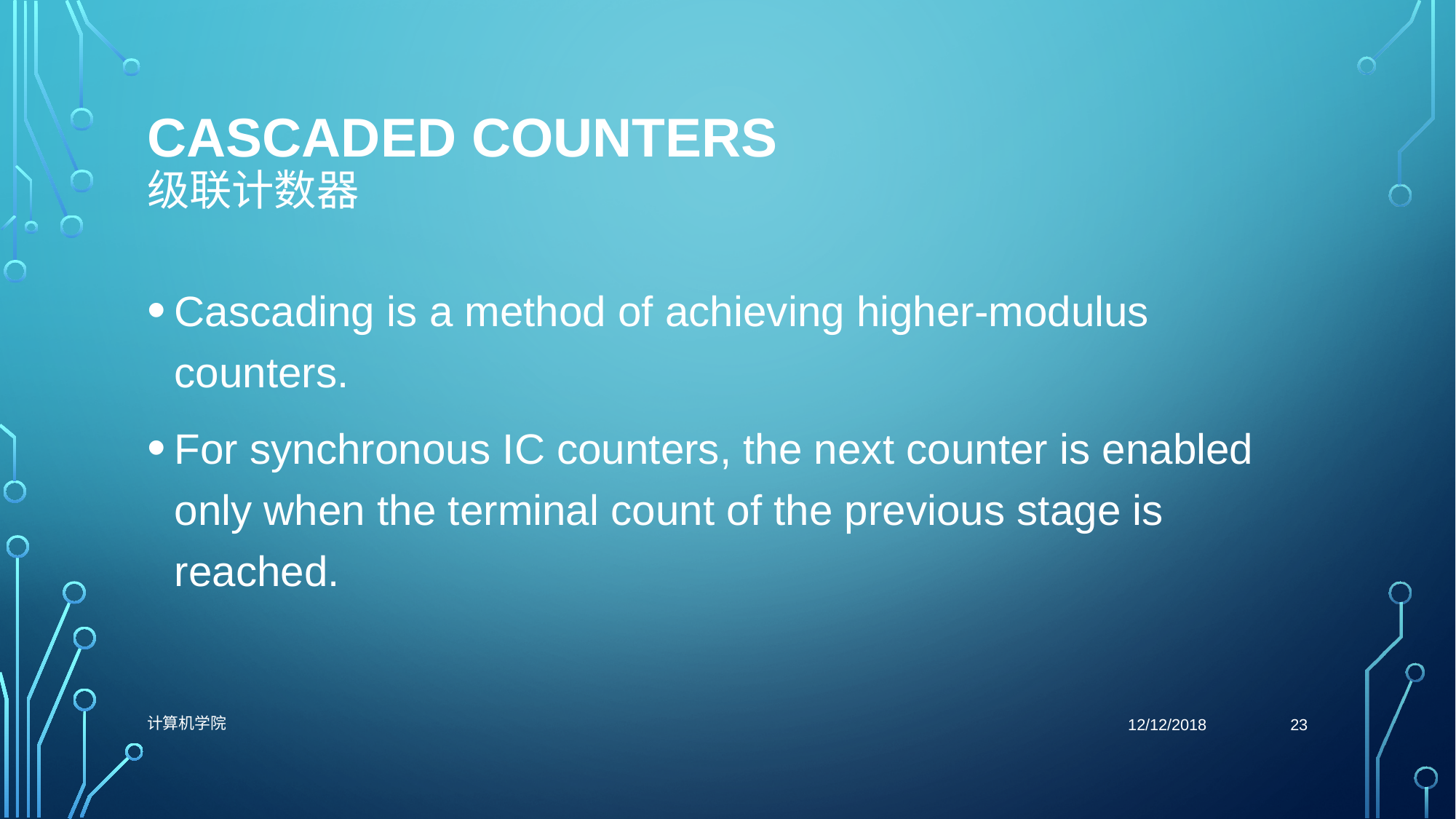

# Cascaded counters 级联计数器
Cascading is a method of achieving higher-modulus counters.
For synchronous IC counters, the next counter is enabled only when the terminal count of the previous stage is reached.
23
计算机学院
12/12/2018